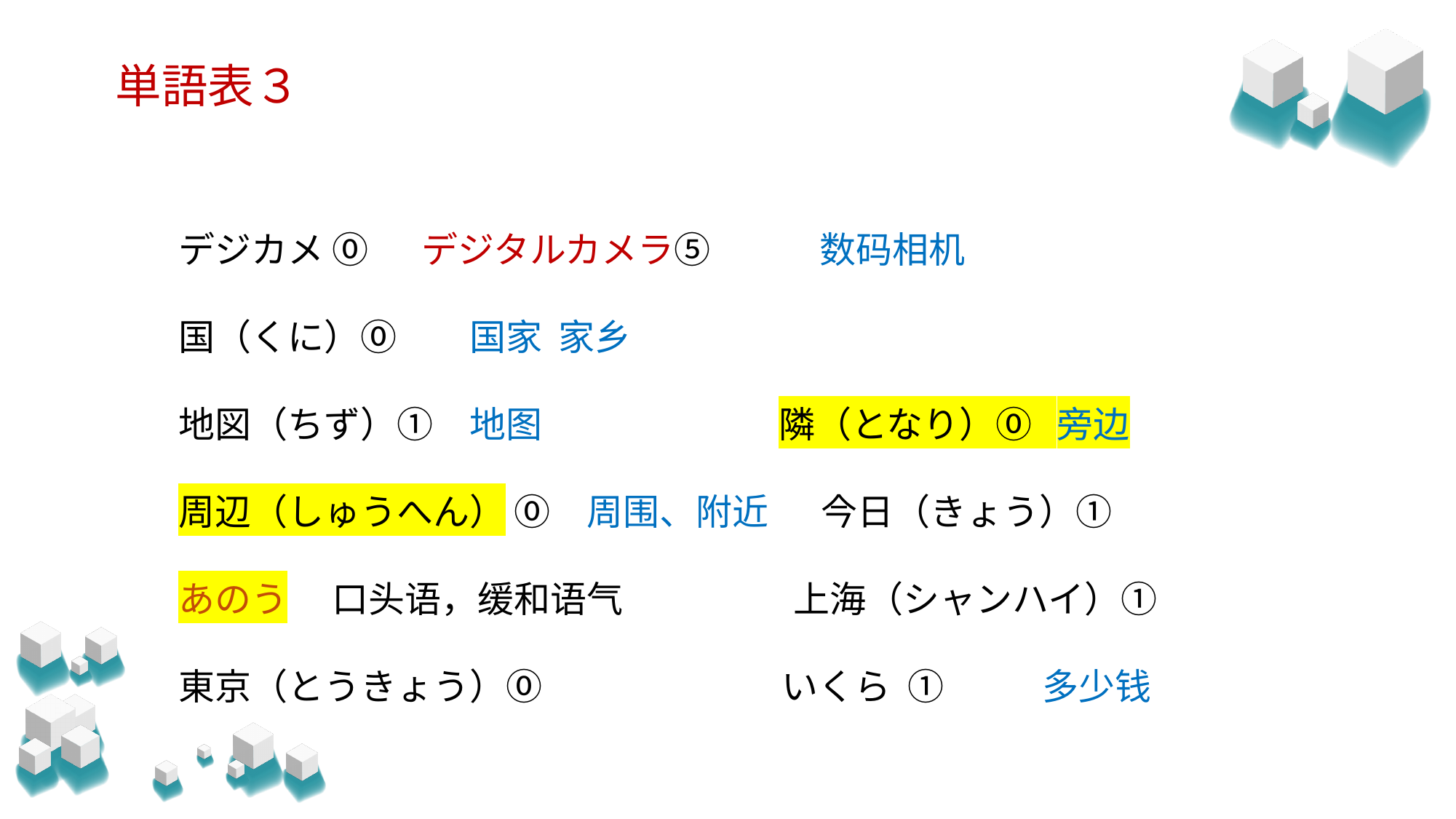

# 単語表３
デジカメ ⓪  　デジタルカメラ⑤　　　数码相机
国（くに）⓪　　国家  家乡
地図（ちず）①　地图                  　  　隣（となり）⓪   旁边
周辺（しゅうへん） ⓪　周围、附近　  今日（きょう）①
あのう　 口头语，缓和语气            　　上海（シャンハイ）①
東京（とうきょう）⓪　　                　いくら  ①            多少钱